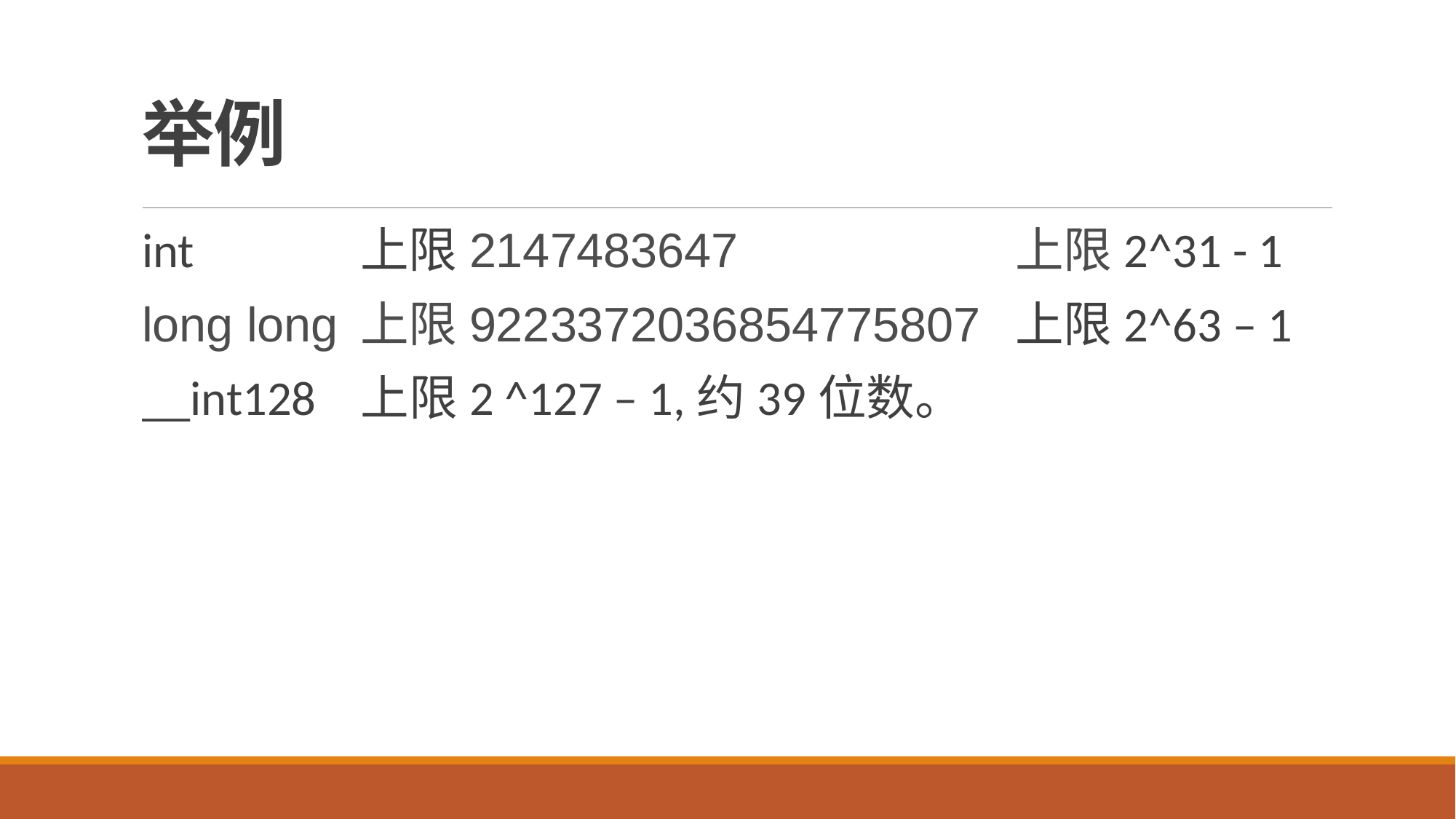

# 举例
int		上限	2147483647			上限2^31 - 1
long long	上限	9223372036854775807 	上限2^63 – 1
__int128   上限	2 ^127 – 1,约39位数。